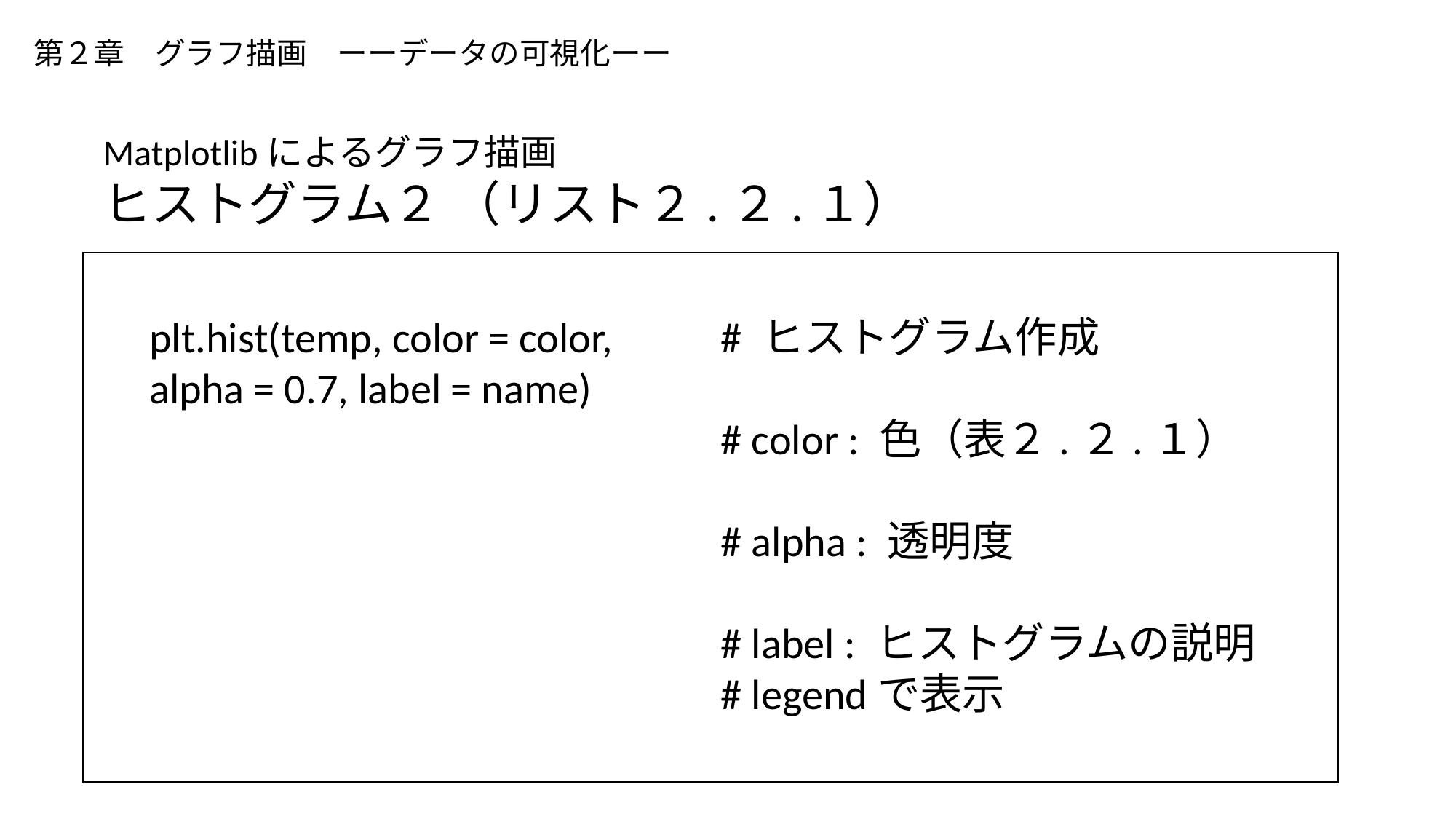

# 第２章　グラフ描画　ーーデータの可視化ーー
Matplotlibによるグラフ描画
ヒストグラム２ （リスト２.２.１）

plt.hist(temp, color = color, alpha = 0.7, label = name)

# ヒストグラム作成

# color : 色（表２.２.１）

# alpha : 透明度

# label : ヒストグラムの説明
# legendで表示